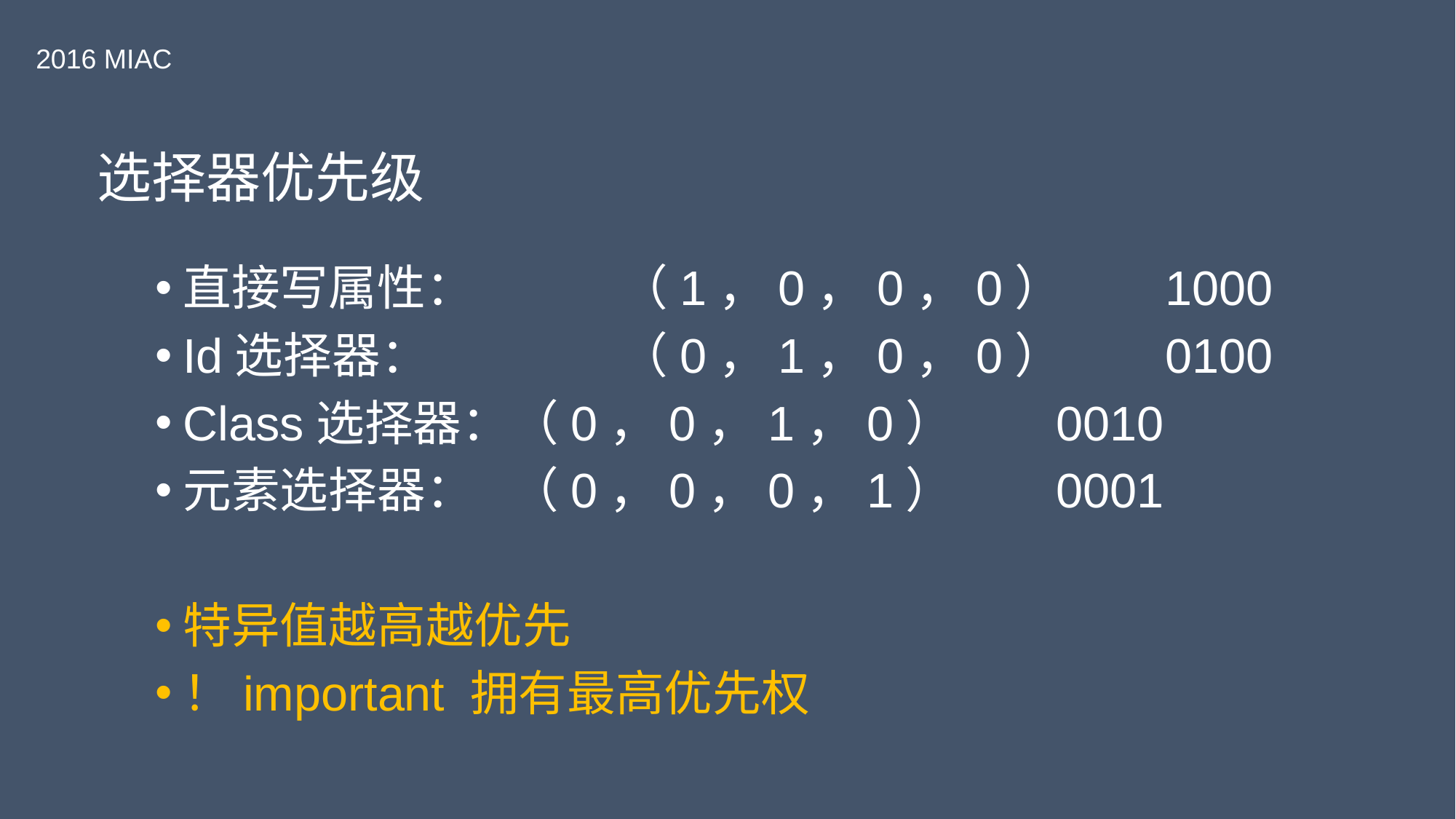

2016 MIAC
选择器优先级

直接写属性：		（1，0，0，0）	1000
Id选择器：		（0，1，0，0）	0100
Class选择器：	（0，0，1，0）	0010
元素选择器： 	（0，0，0，1）	0001

特异值越高越优先
！important 拥有最高优先权